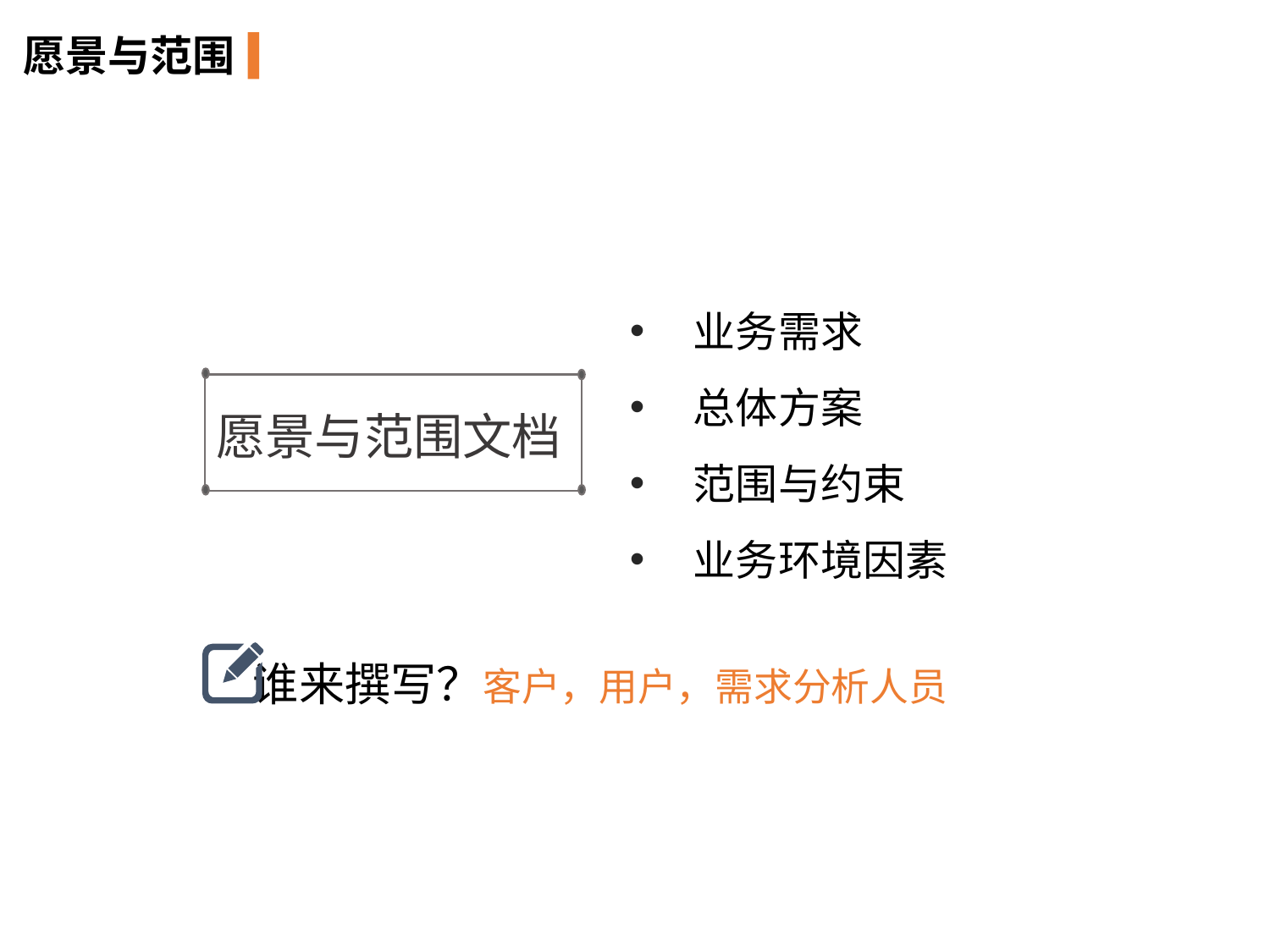

愿景与范围

业务需求
总体方案
范围与约束
业务环境因素

愿景与范围文档
  谁来撰写？客户，用户，需求分析人员